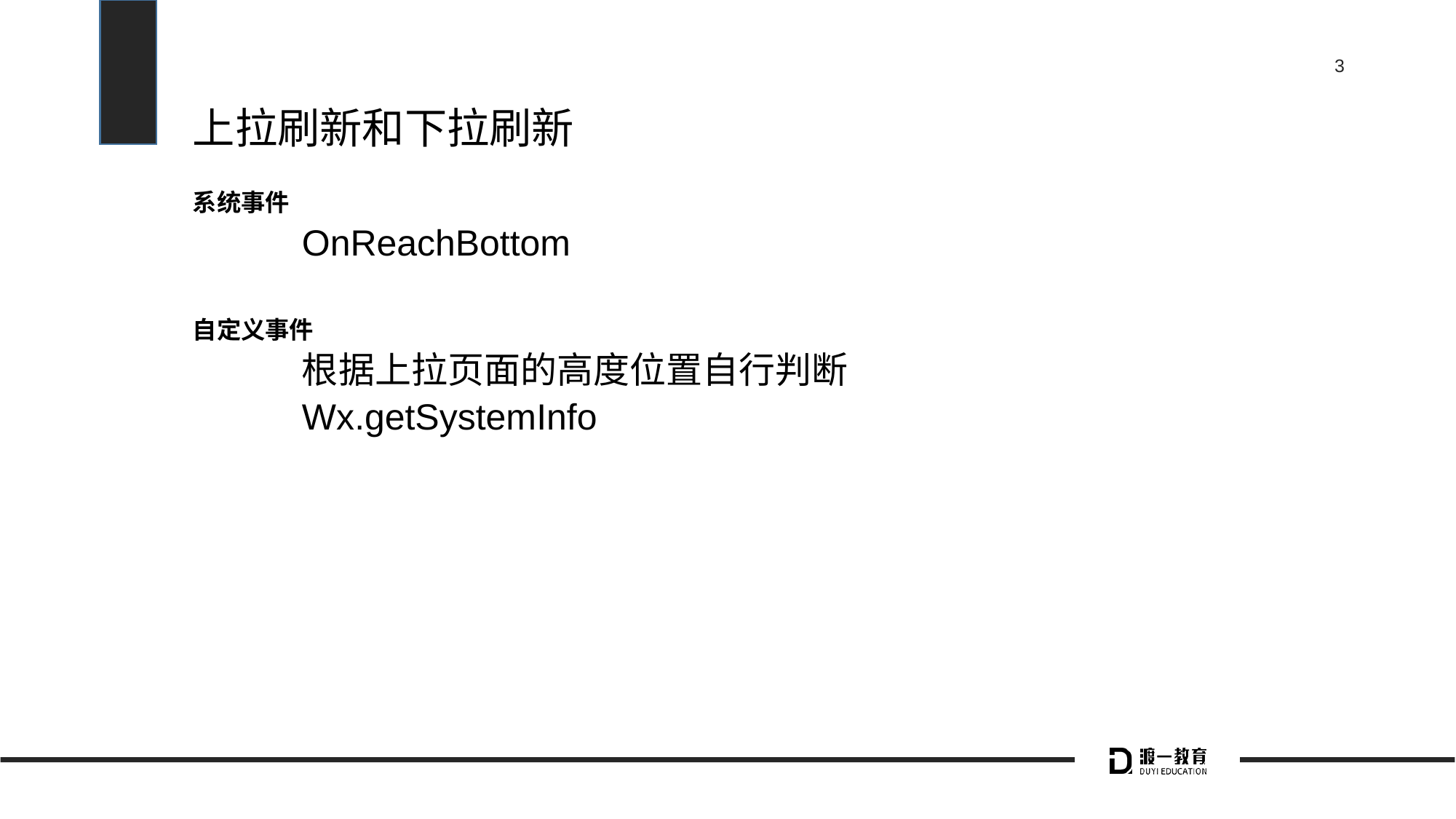

# 上拉刷新和下拉刷新
系统事件
	OnReachBottom

自定义事件
	根据上拉页面的高度位置自行判断
	Wx.getSystemInfo